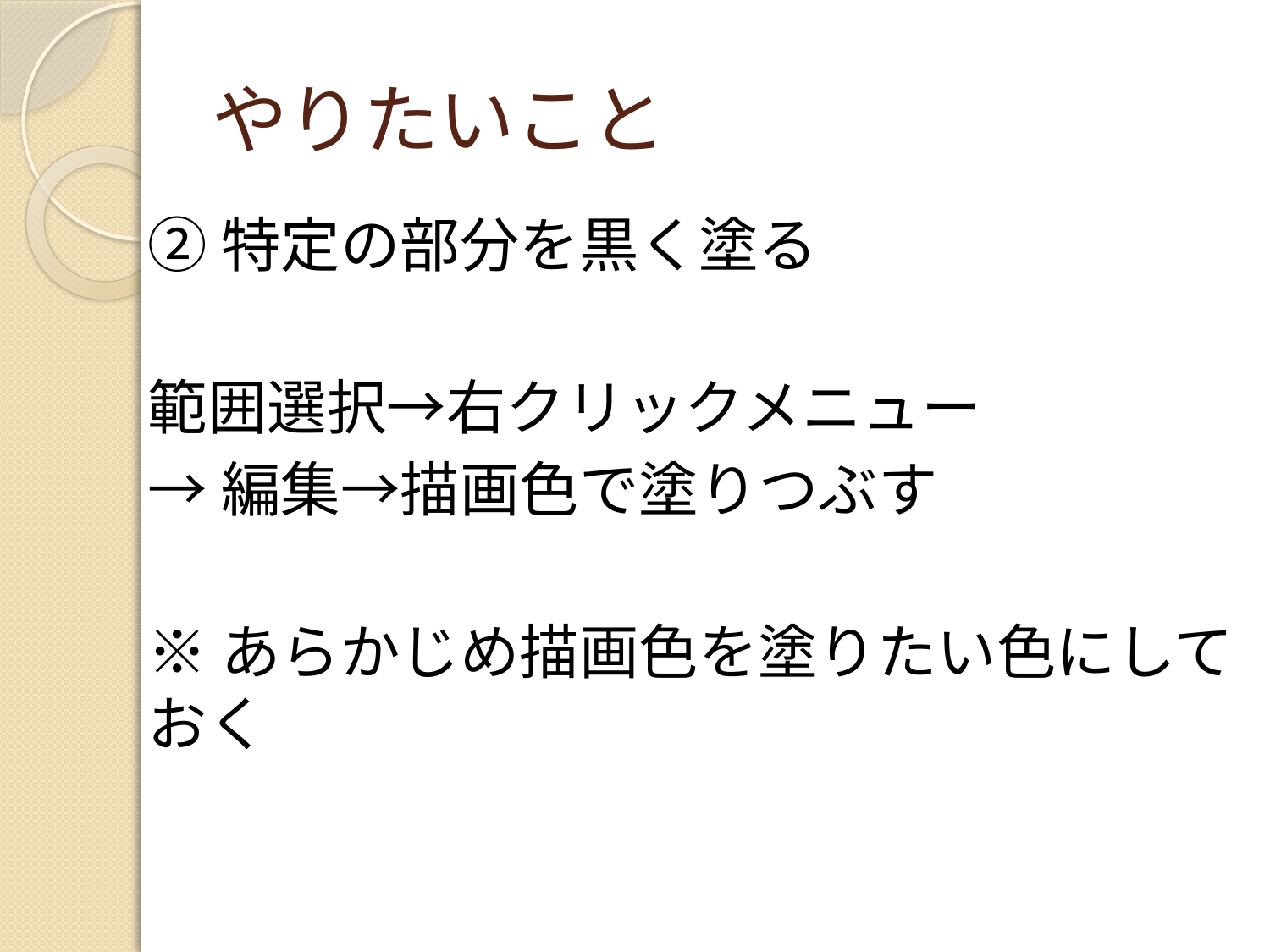

# やりたいこと
②特定の部分を黒く塗る

範囲選択→右クリックメニュー
→編集→描画色で塗りつぶす

※あらかじめ描画色を塗りたい色にしておく